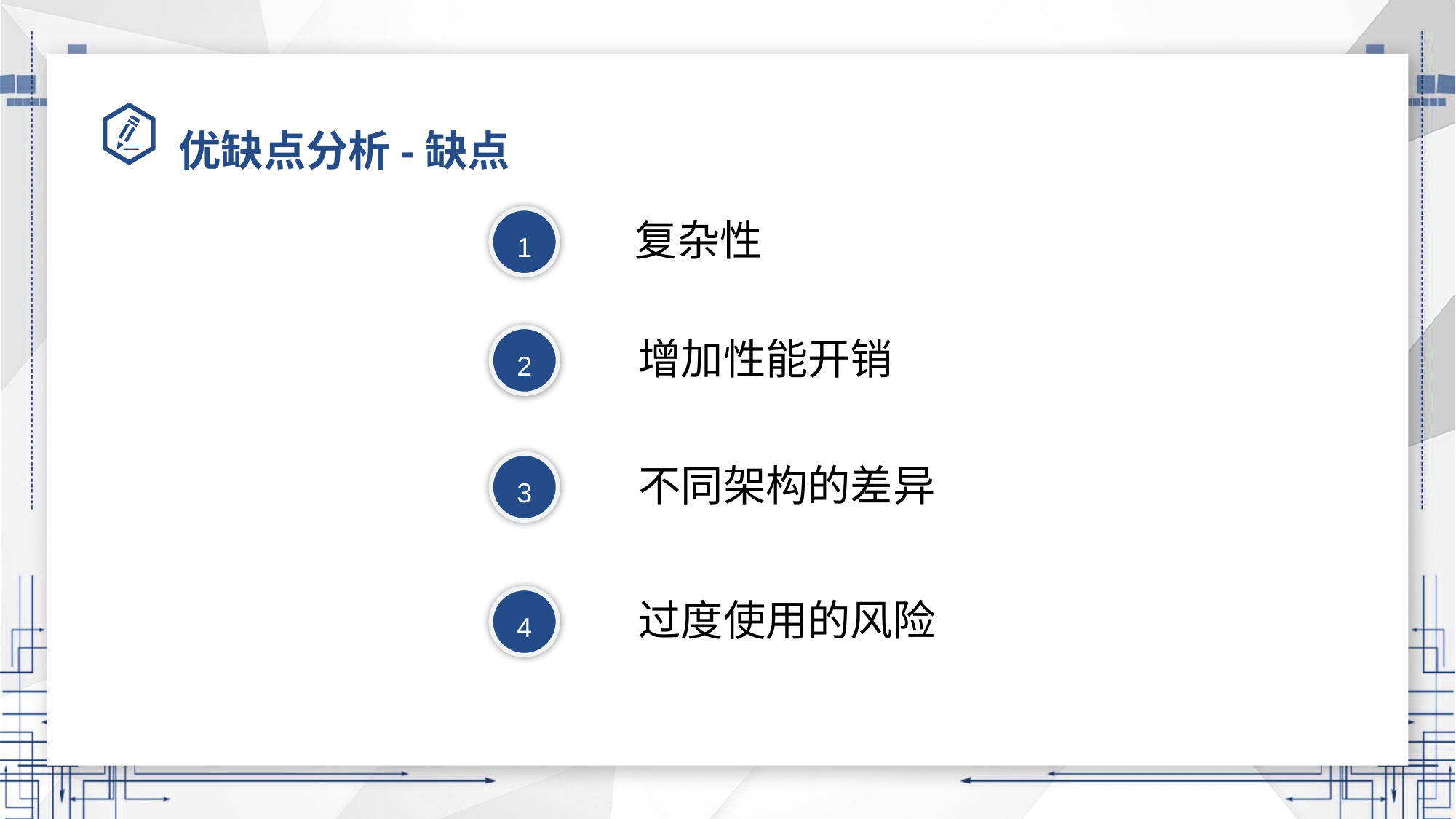

# 优缺点分析-缺点

1

复杂性
2

增加性能开销
不同架构的差异
3

4

过度使用的风险